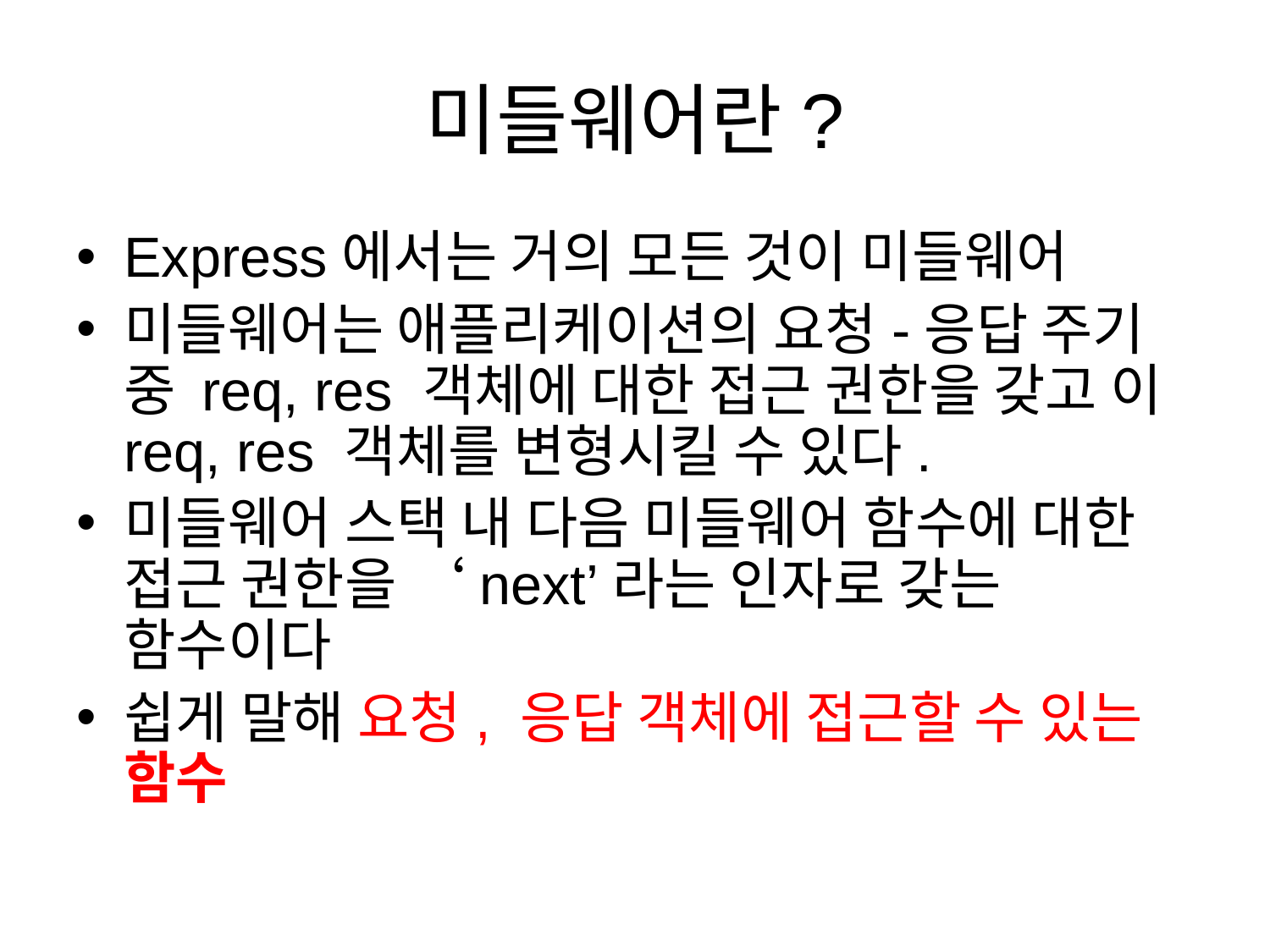

# 미들웨어란?
Express에서는 거의 모든 것이 미들웨어
미들웨어는 애플리케이션의 요청-응답 주기 중 req, res 객체에 대한 접근 권한을 갖고 이 req, res 객체를 변형시킬 수 있다.
미들웨어 스택 내 다음 미들웨어 함수에 대한 접근 권한을 ‘next’라는 인자로 갖는 함수이다
쉽게 말해 요청, 응답 객체에 접근할 수 있는 함수